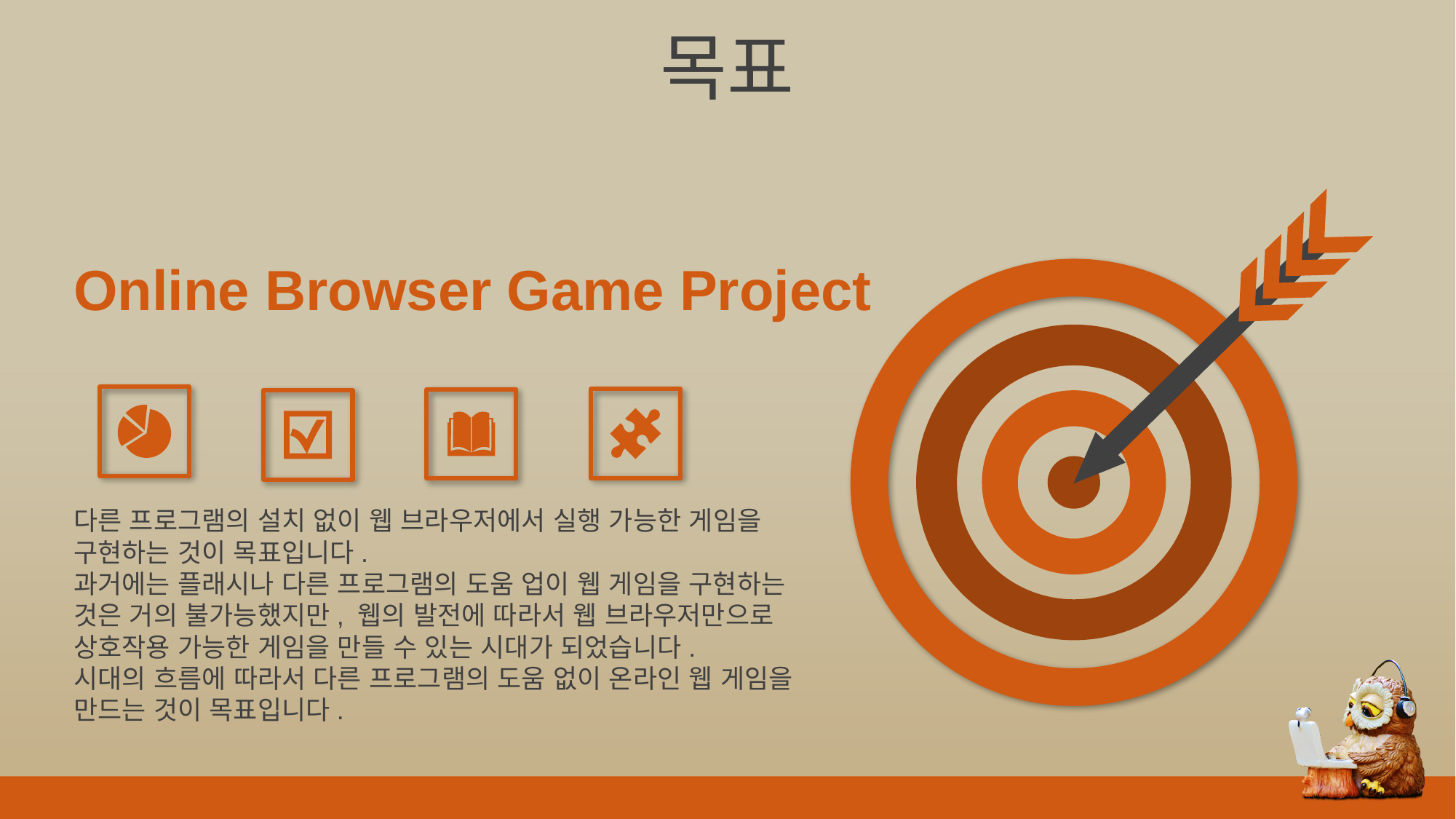

목표

Online Browser Game Project

다른 프로그램의 설치 없이 웹 브라우저에서 실행 가능한 게임을 구현하는 것이 목표입니다.
과거에는 플래시나 다른 프로그램의 도움 업이 웹 게임을 구현하는 것은 거의 불가능했지만, 웹의 발전에 따라서 웹 브라우저만으로 상호작용 가능한 게임을 만들 수 있는 시대가 되었습니다.
시대의 흐름에 따라서 다른 프로그램의 도움 없이 온라인 웹 게임을 만드는 것이 목표입니다.